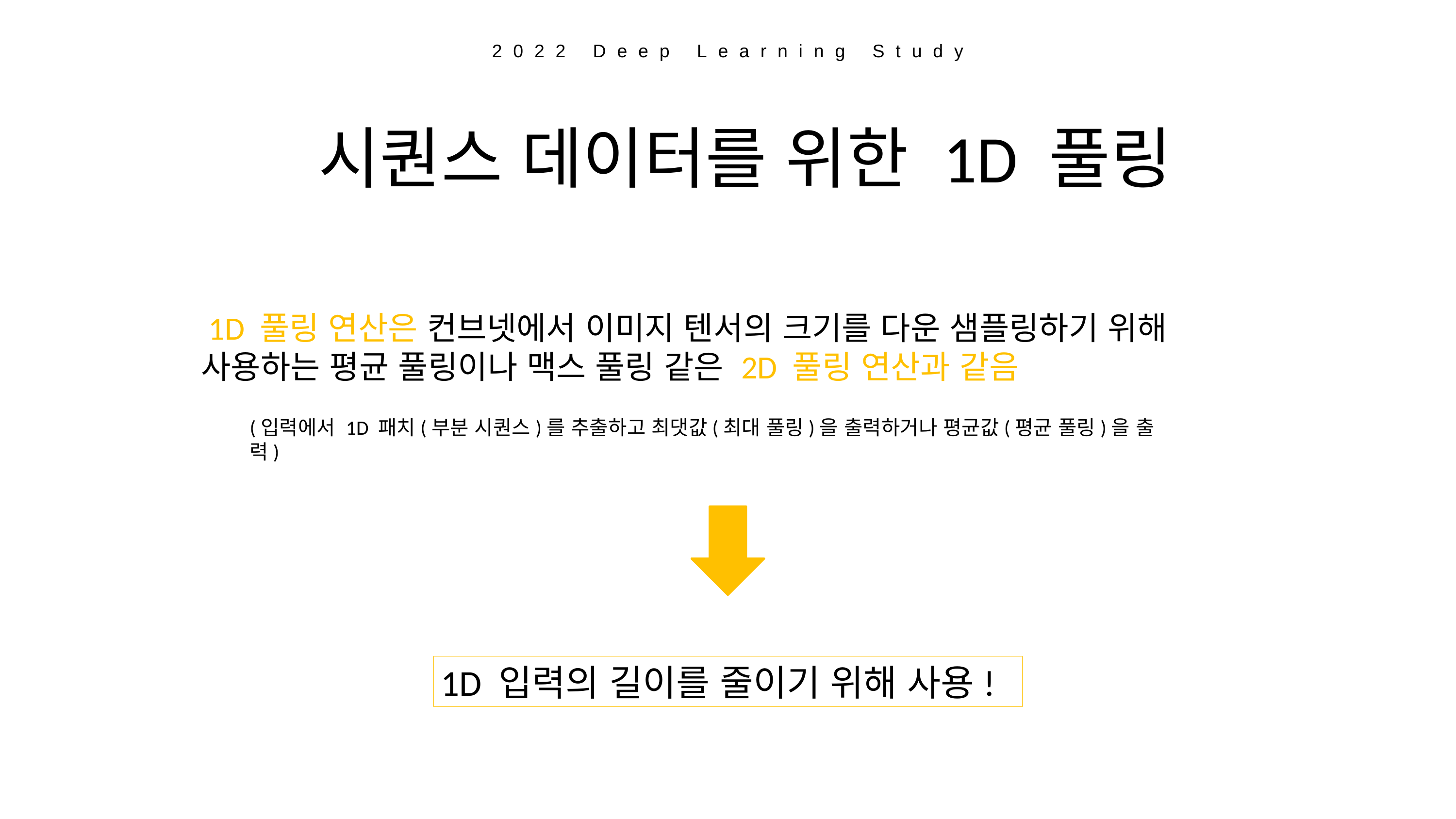

2022 Deep Learning Study
 시퀀스 데이터를 위한 1D 풀링
 1D 풀링 연산은 컨브넷에서 이미지 텐서의 크기를 다운 샘플링하기 위해 사용하는 평균 풀링이나 맥스 풀링 같은 2D 풀링 연산과 같음

(입력에서 1D 패치(부분 시퀀스)를 추출하고 최댓값(최대 풀링)을 출력하거나 평균값(평균 풀링)을 출력)

1D 입력의 길이를 줄이기 위해 사용!